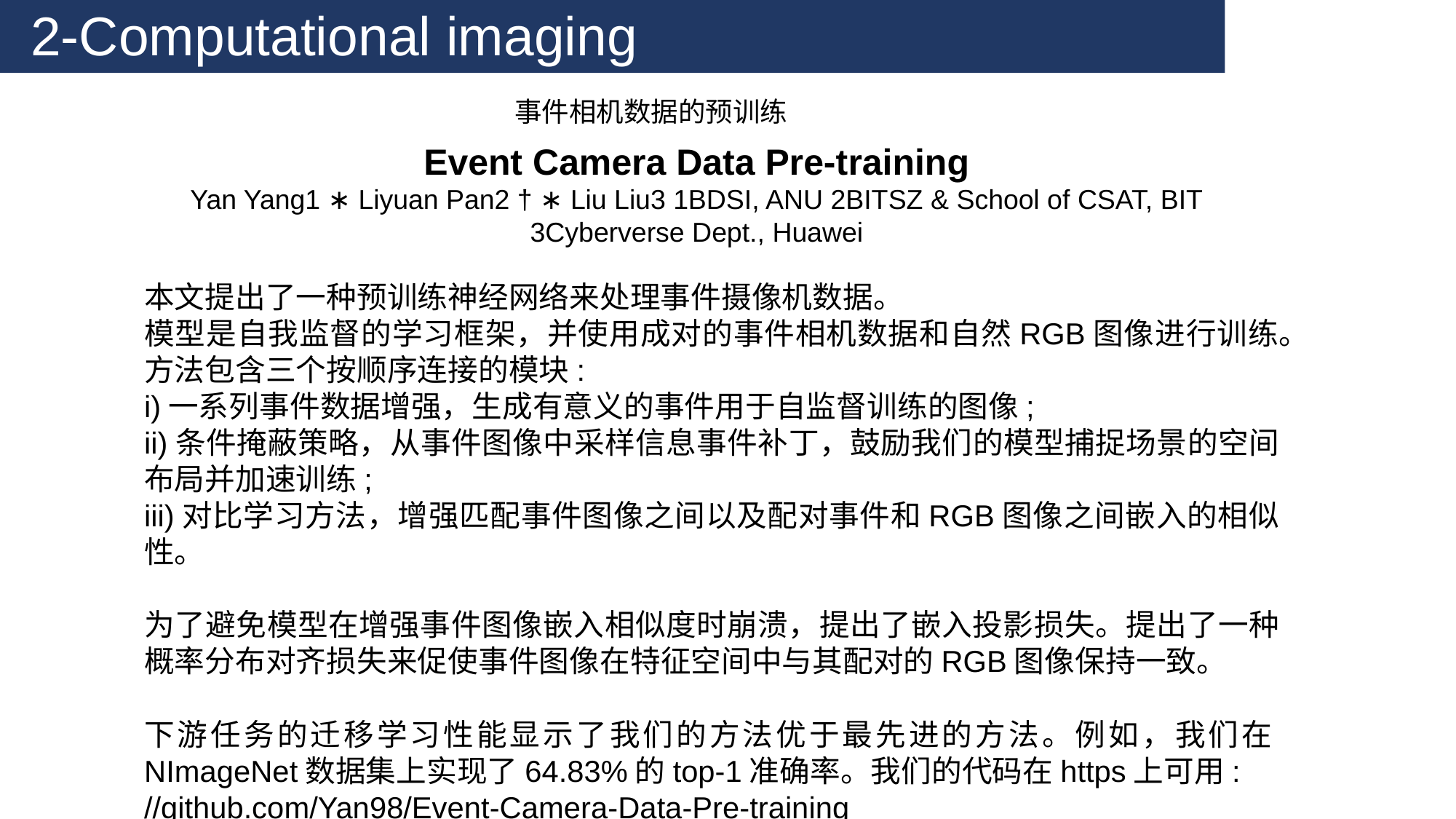

2-Computational imaging
事件相机数据的预训练
Event Camera Data Pre-training
Yan Yang1 ∗ Liyuan Pan2 † ∗ Liu Liu3 1BDSI, ANU 2BITSZ & School of CSAT, BIT 3Cyberverse Dept., Huawei
本文提出了一种预训练神经网络来处理事件摄像机数据。
模型是自我监督的学习框架，并使用成对的事件相机数据和自然RGB图像进行训练。方法包含三个按顺序连接的模块:
i)一系列事件数据增强，生成有意义的事件用于自监督训练的图像;
ii)条件掩蔽策略，从事件图像中采样信息事件补丁，鼓励我们的模型捕捉场景的空间布局并加速训练;
iii)对比学习方法，增强匹配事件图像之间以及配对事件和RGB图像之间嵌入的相似性。

为了避免模型在增强事件图像嵌入相似度时崩溃，提出了嵌入投影损失。提出了一种概率分布对齐损失来促使事件图像在特征空间中与其配对的RGB图像保持一致。

下游任务的迁移学习性能显示了我们的方法优于最先进的方法。例如，我们在NImageNet数据集上实现了64.83%的top-1准确率。我们的代码在https上可用:
//github.com/Yan98/Event-Camera-Data-Pre-training